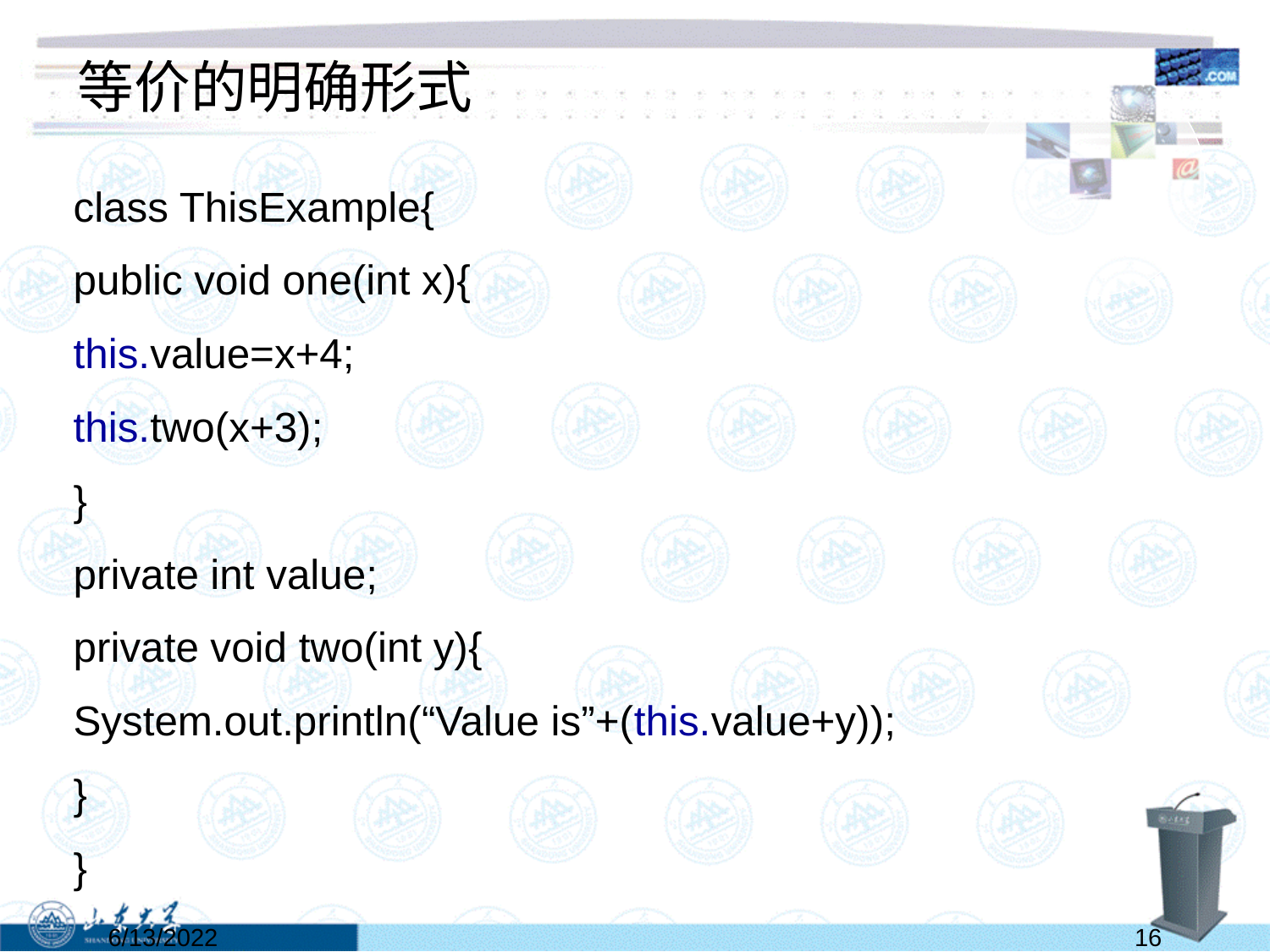

# 等价的明确形式
class ThisExample{
	public void one(int x){
		this.value=x+4;
		this.two(x+3);
	}
	private int value;
	private void two(int y){
		System.out.println(“Value is”+(this.value+y));
	}
}
6/13/2022
16